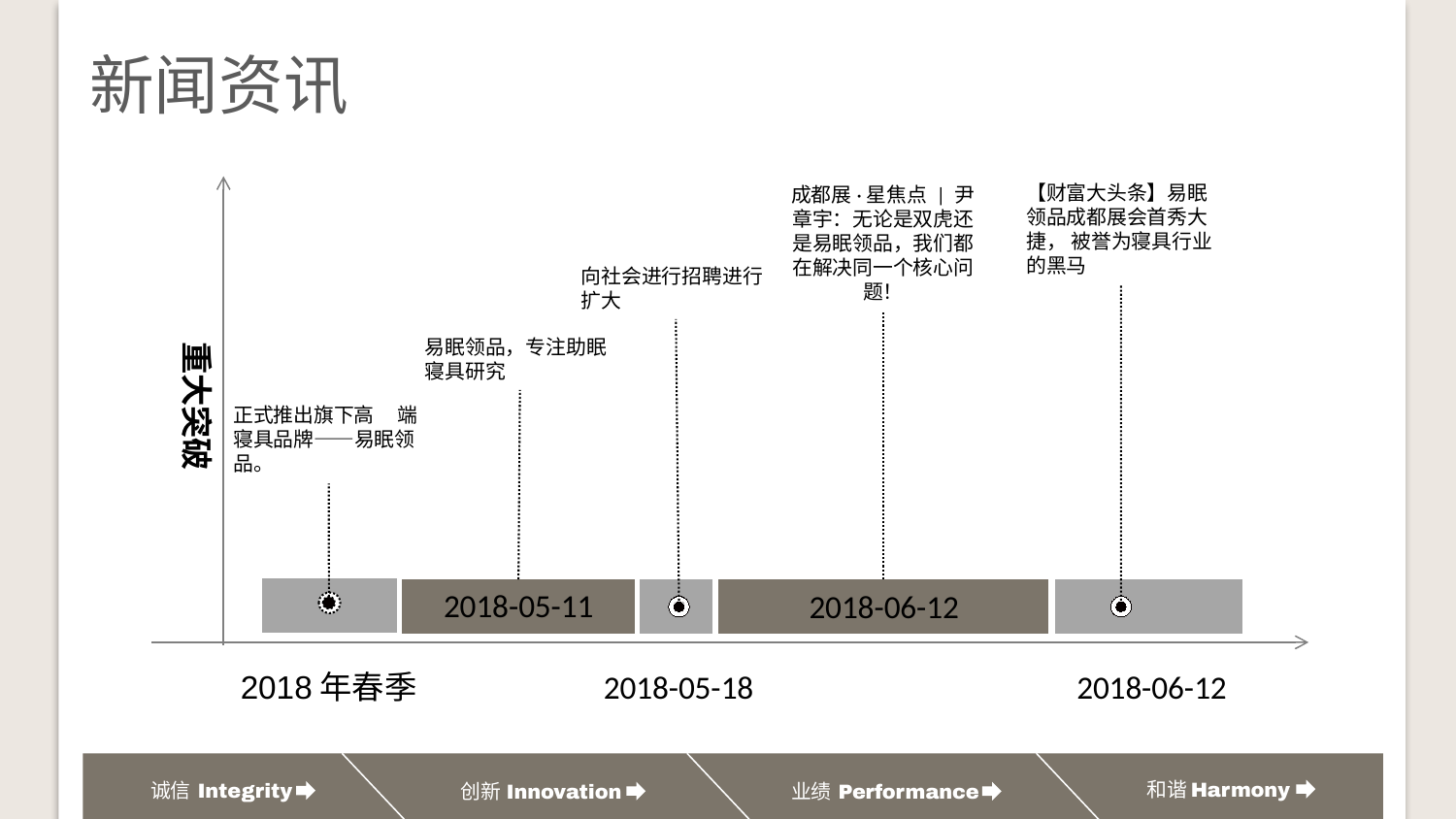

新闻资讯
重大突破
【财富大头条】易眠领品成都展会首秀大捷， 被誉为寝具行业的黑马
成都展·星焦点 | 尹章宇：无论是双虎还是易眠领品，我们都在解决同一个核心问题！

向社会进行招聘进行扩大

易眠领品，专注助眠寝具研究

正式推出旗下高     端寝具品牌——易眠领品。

2018-05-11
2018-06-12
2018年春季
2018-05-18
2018-06-12